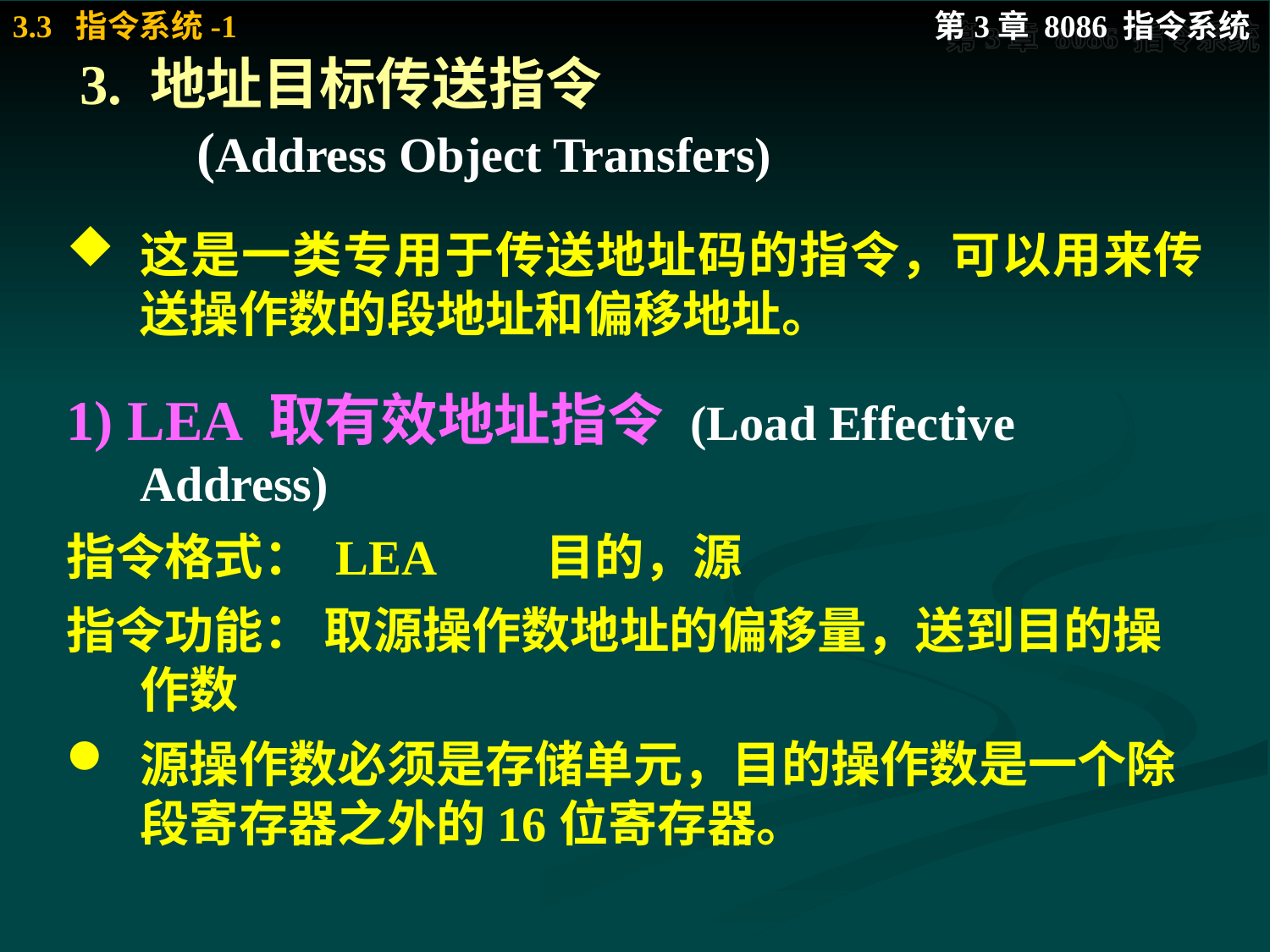

# 3. 地址目标传送指令 (Address Object Transfers)
这是一类专用于传送地址码的指令，可以用来传送操作数的段地址和偏移地址。
1) LEA 取有效地址指令 (Load Effective Address)
指令格式： LEA	 目的，源
指令功能： 取源操作数地址的偏移量，送到目的操作数
源操作数必须是存储单元，目的操作数是一个除段寄存器之外的16位寄存器。